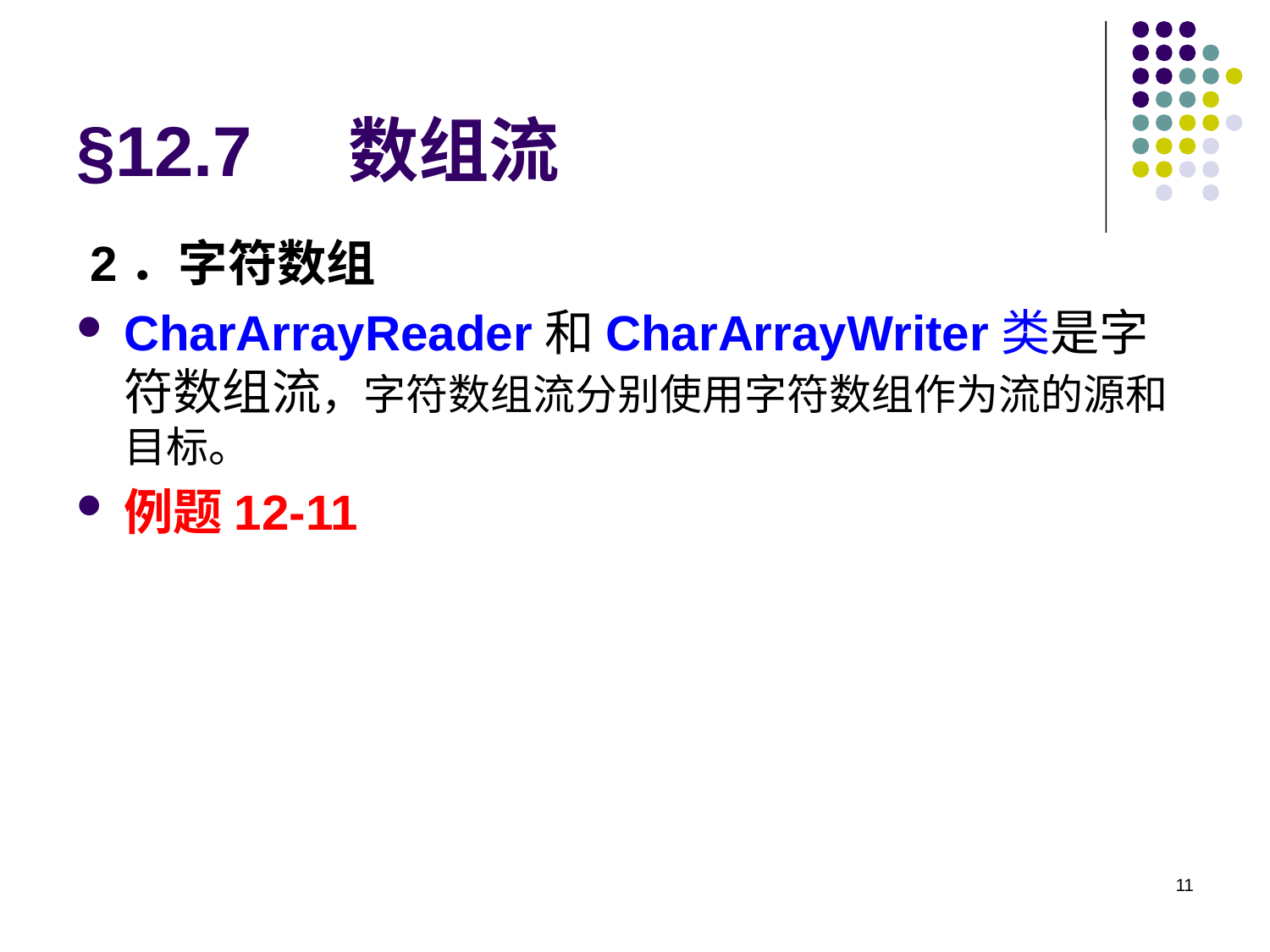

# §12.7    数组流
 2．字符数组
CharArrayReader和CharArrayWriter类是字符数组流，字符数组流分别使用字符数组作为流的源和目标。
例题12-11
11